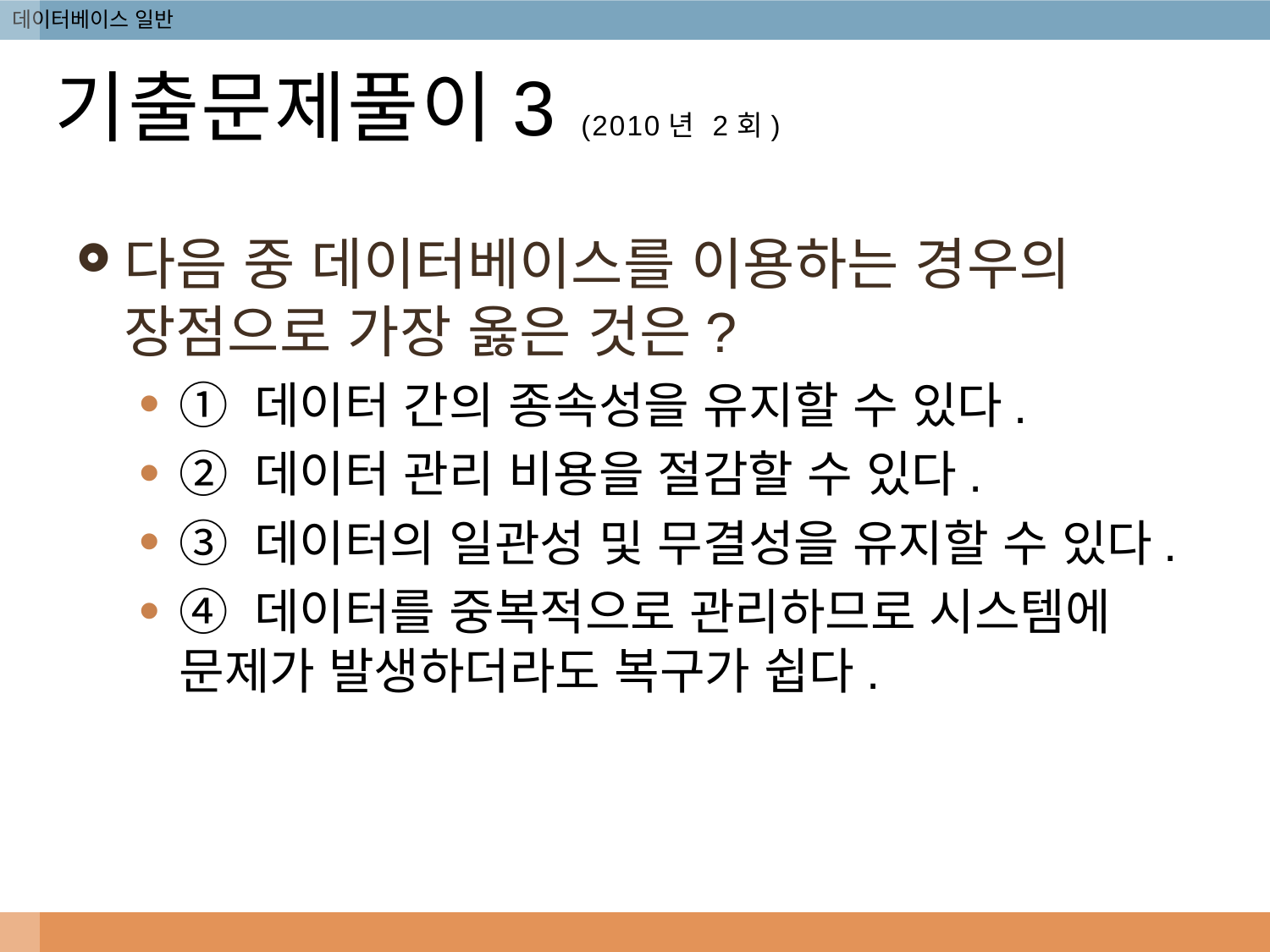

# 기출문제풀이3 (2010년 2회)
다음 중 데이터베이스를 이용하는 경우의 장점으로 가장 옳은 것은?
① 데이터 간의 종속성을 유지할 수 있다.
② 데이터 관리 비용을 절감할 수 있다.
③ 데이터의 일관성 및 무결성을 유지할 수 있다.
④ 데이터를 중복적으로 관리하므로 시스템에 문제가 발생하더라도 복구가 쉽다.